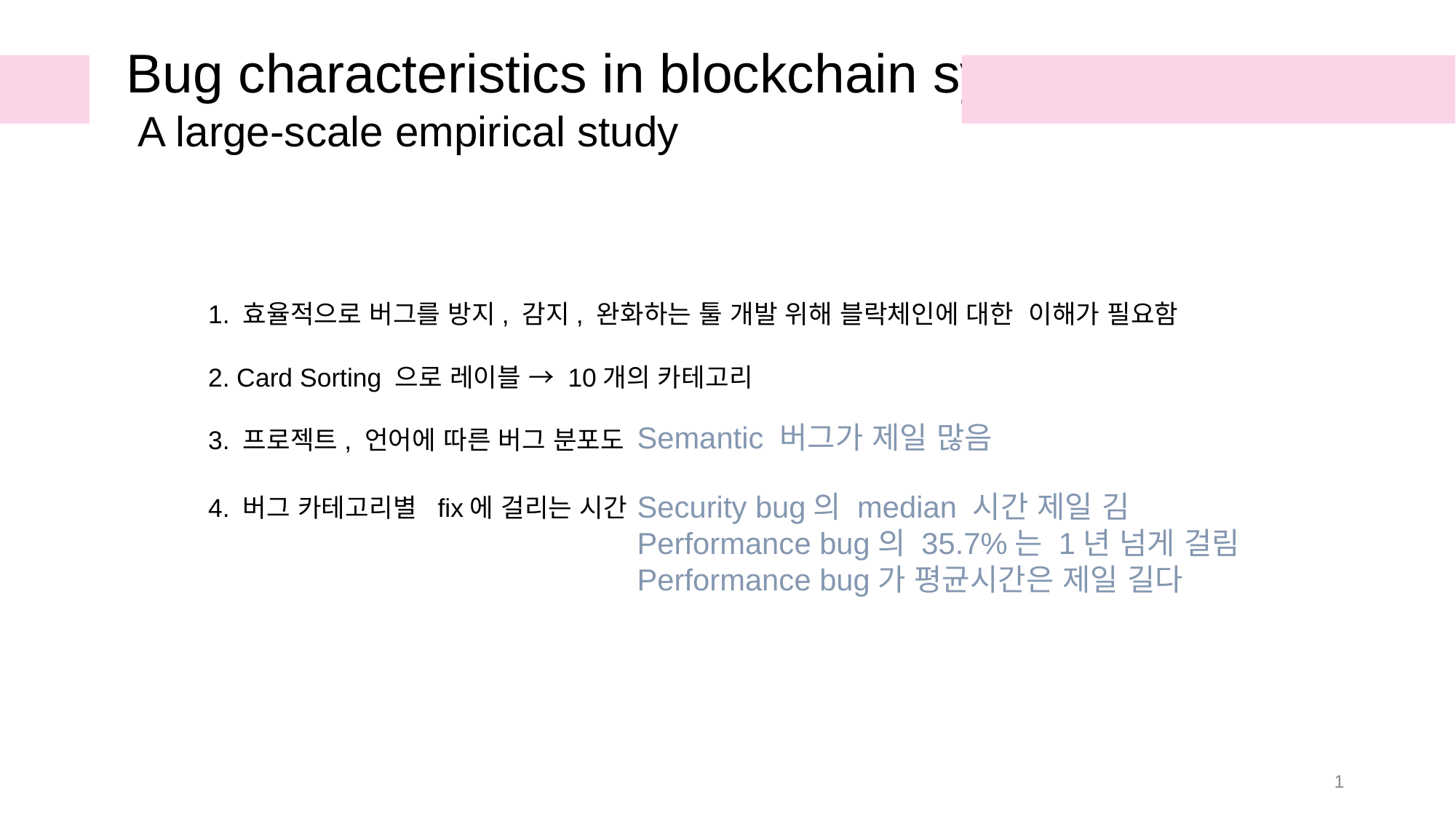

Bug characteristics in blockchain systems:
 A large-scale empirical study

1. 효율적으로 버그를 방지, 감지, 완화하는 툴 개발 위해 블락체인에 대한  이해가 필요함
2. Card Sorting 으로 레이블 → 10개의 카테고리
Semantic 버그가 제일 많음
3. 프로젝트, 언어에 따른 버그 분포도
Security bug의 median 시간 제일 김
Performance bug의 35.7%는 1년 넘게 걸림
Performance bug가 평균시간은 제일 길다
4. 버그 카테고리별  fix에 걸리는 시간
1